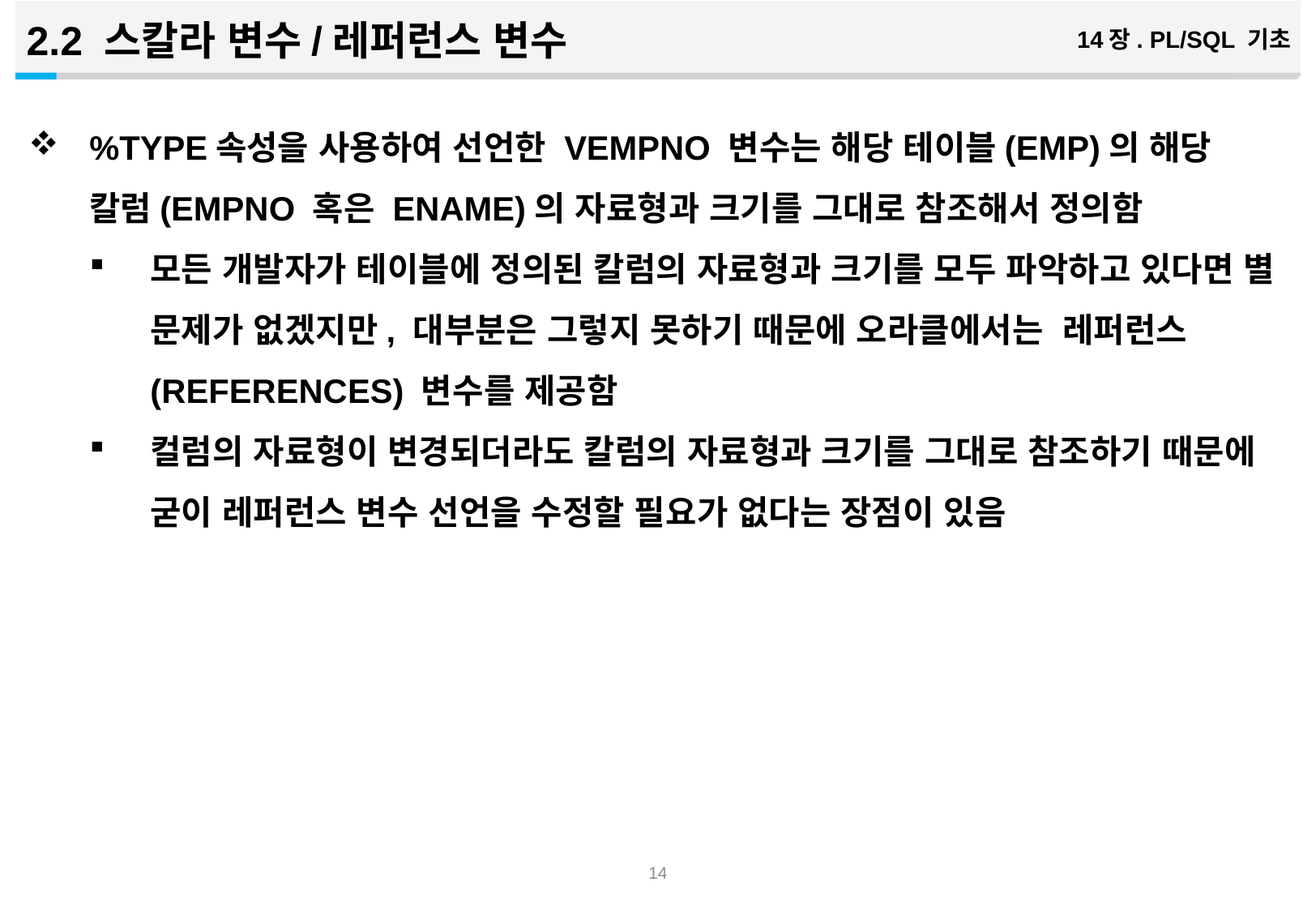

2.2 스칼라 변수/레퍼런스 변수
14장. PL/SQL 기초
%TYPE속성을 사용하여 선언한 VEMPNO 변수는 해당 테이블(EMP)의 해당  칼럼(EMPNO 혹은 ENAME)의 자료형과 크기를 그대로 참조해서 정의함
모든 개발자가 테이블에 정의된 칼럼의 자료형과 크기를 모두 파악하고 있다면 별 문제가 없겠지만, 대부분은 그렇지 못하기 때문에 오라클에서는  레퍼런스(REFERENCES) 변수를 제공함
컬럼의 자료형이 변경되더라도 칼럼의 자료형과 크기를 그대로 참조하기 때문에 굳이 레퍼런스 변수 선언을 수정할 필요가 없다는 장점이 있음
14